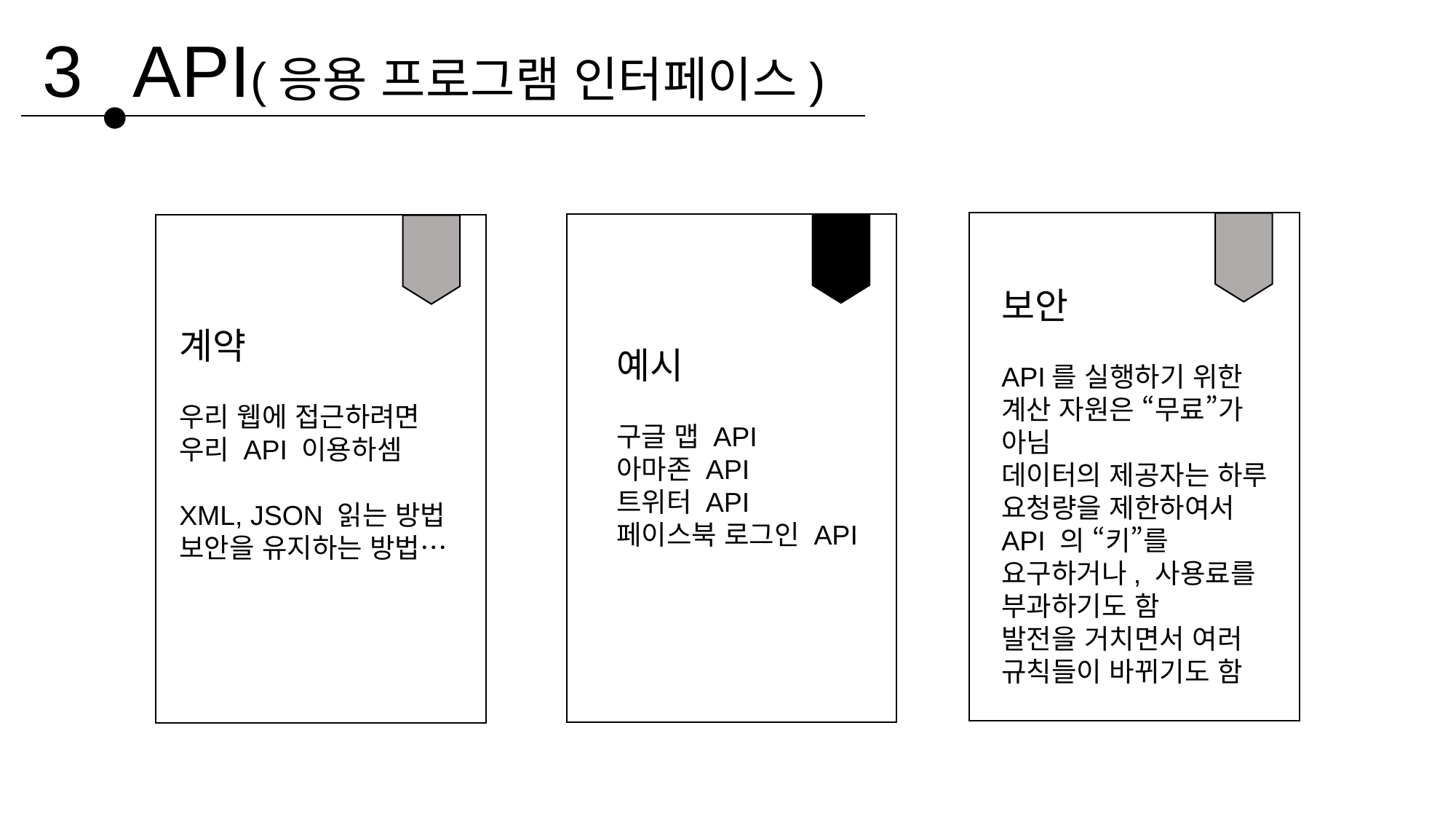

3
API(응용 프로그램 인터페이스)

보안

API를 실행하기 위한 계산 자원은 “무료”가 아님
데이터의 제공자는 하루 요청량을 제한하여서 API 의 “키”를
요구하거나, 사용료를 부과하기도 함
발전을 거치면서 여러 규칙들이 바뀌기도 함
계약

우리 웹에 접근하려면 우리 API 이용하셈

XML, JSON 읽는 방법
보안을 유지하는 방법…
예시

구글 맵 API
아마존 API
트위터 API
페이스북 로그인 API